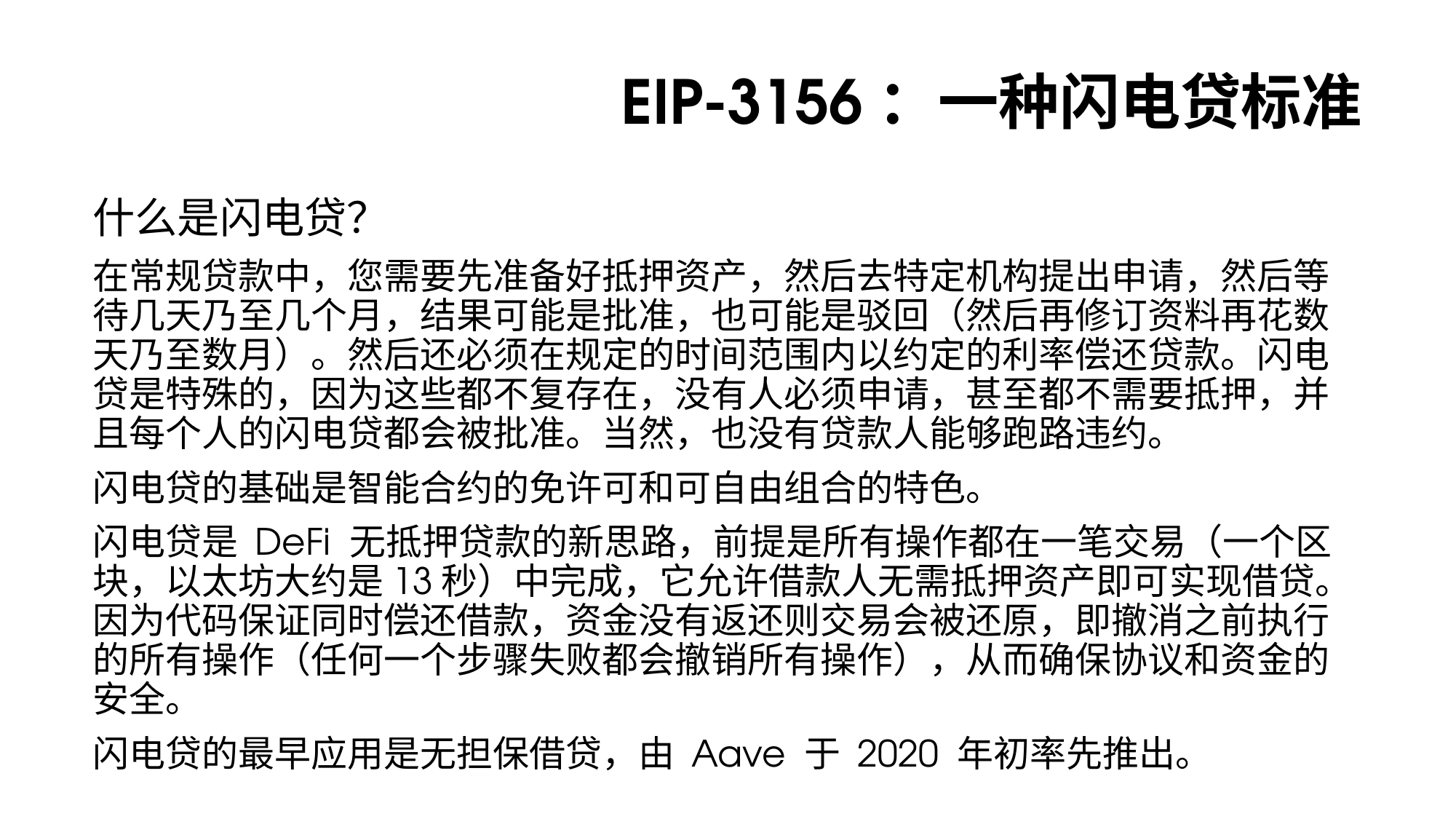

# EIP-3156：一种闪电贷标准
什么是闪电贷？
在常规贷款中，您需要先准备好抵押资产，然后去特定机构提出申请，然后等待几天乃至几个月，结果可能是批准，也可能是驳回（然后再修订资料再花数天乃至数月）。然后还必须在规定的时间范围内以约定的利率偿还贷款。闪电贷是特殊的，因为这些都不复存在，没有人必须申请，甚至都不需要抵押，并且每个人的闪电贷都会被批准。当然，也没有贷款人能够跑路违约。
闪电贷的基础是智能合约的免许可和可自由组合的特色。
闪电贷是 DeFi 无抵押贷款的新思路，前提是所有操作都在一笔交易（一个区块，以太坊大约是13秒）中完成，它允许借款人无需抵押资产即可实现借贷。因为代码保证同时偿还借款，资金没有返还则交易会被还原，即撤消之前执行的所有操作（任何一个步骤失败都会撤销所有操作），从而确保协议和资金的安全。
闪电贷的最早应用是无担保借贷，由 Aave 于 2020 年初率先推出。